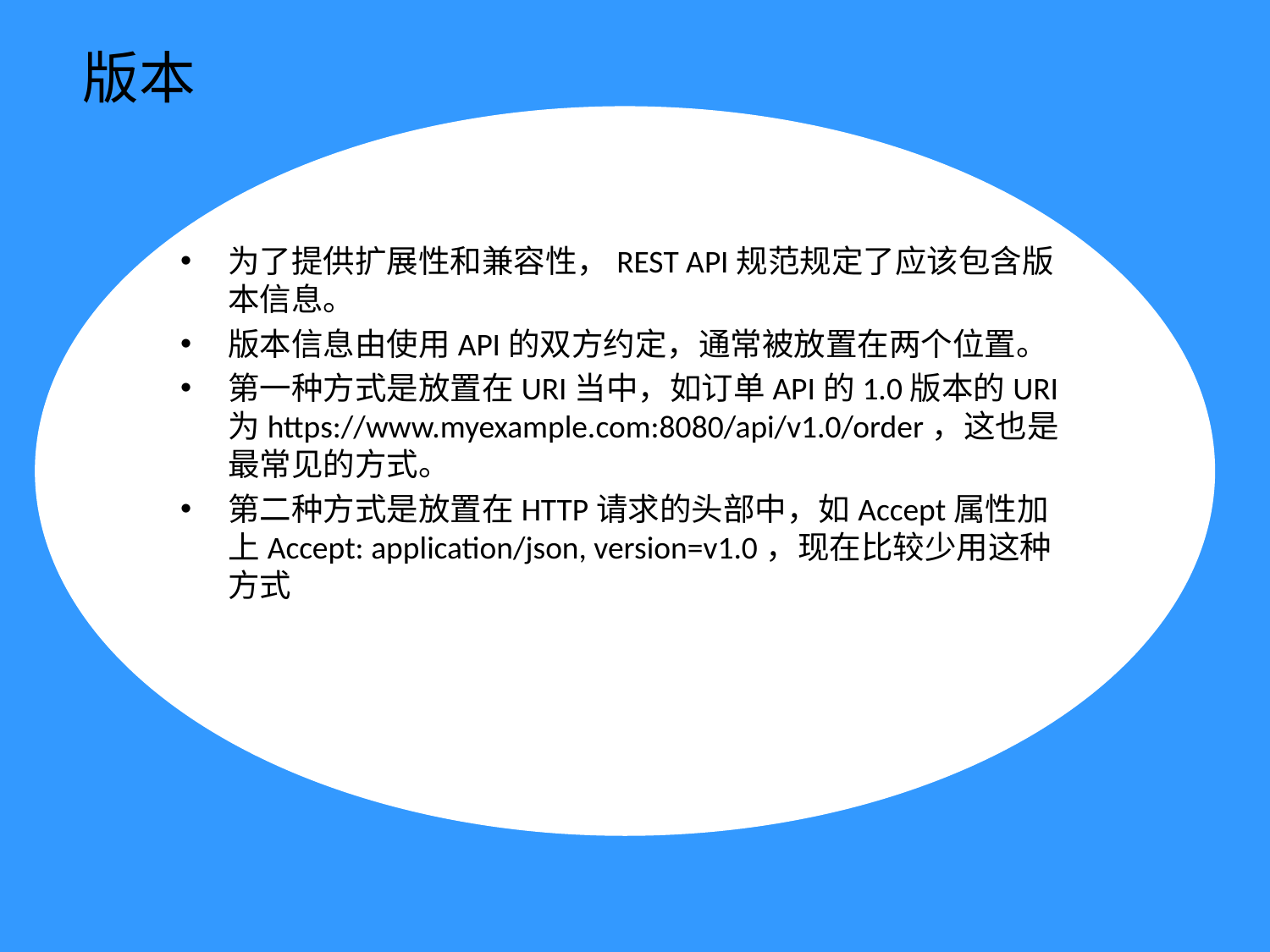

# 版本
为了提供扩展性和兼容性，REST API规范规定了应该包含版本信息。
版本信息由使用API的双方约定，通常被放置在两个位置。
第一种方式是放置在URI当中，如订单API的1.0版本的URI为https://www.myexample.com:8080/api/v1.0/order，这也是最常见的方式。
第二种方式是放置在HTTP请求的头部中，如Accept属性加上Accept: application/json, version=v1.0，现在比较少用这种方式